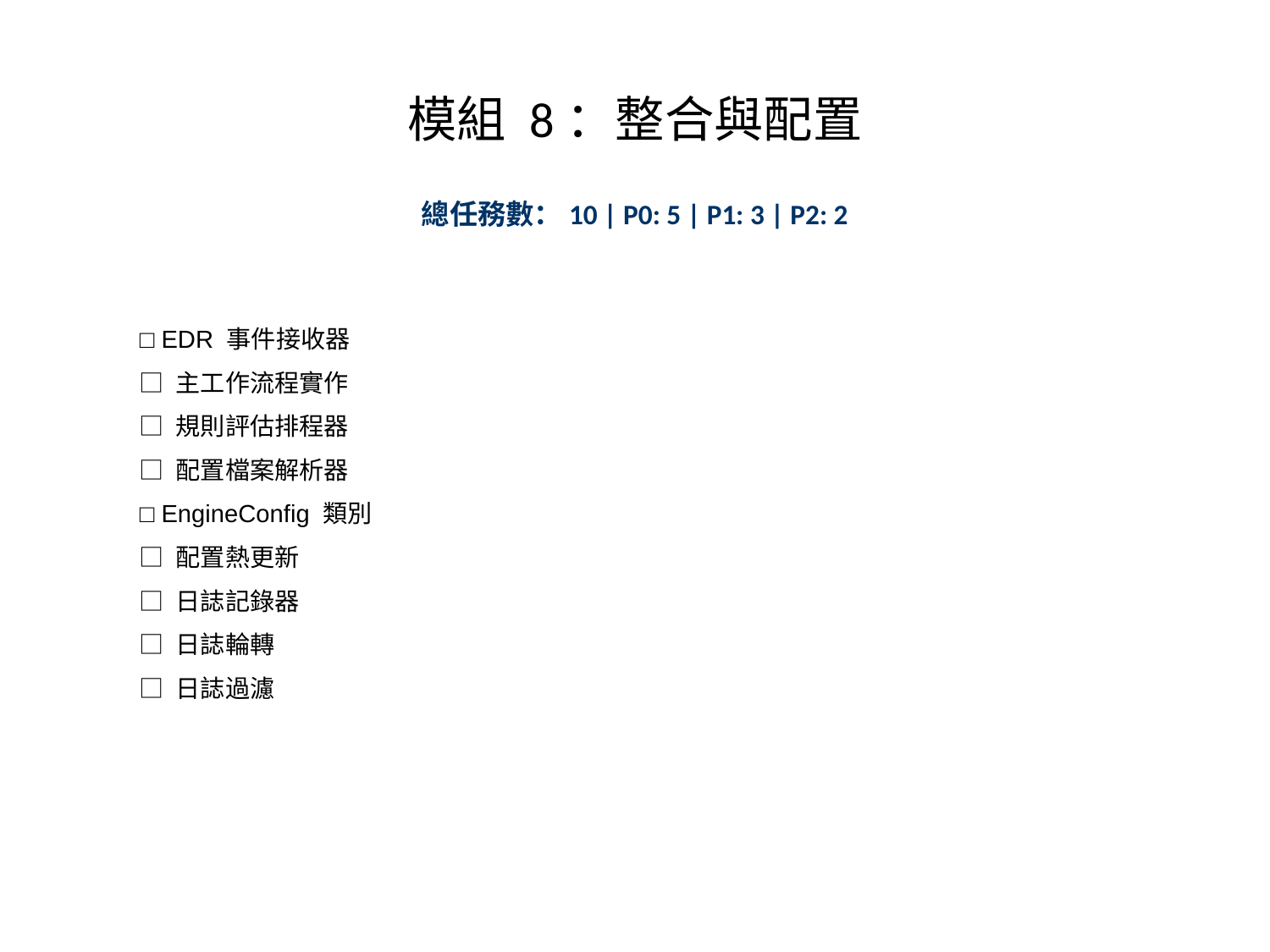

# 模組 8：整合與配置
總任務數：10 | P0: 5 | P1: 3 | P2: 2
□ EDR 事件接收器
□ 主工作流程實作
□ 規則評估排程器
□ 配置檔案解析器
□ EngineConfig 類別
□ 配置熱更新
□ 日誌記錄器
□ 日誌輪轉
□ 日誌過濾